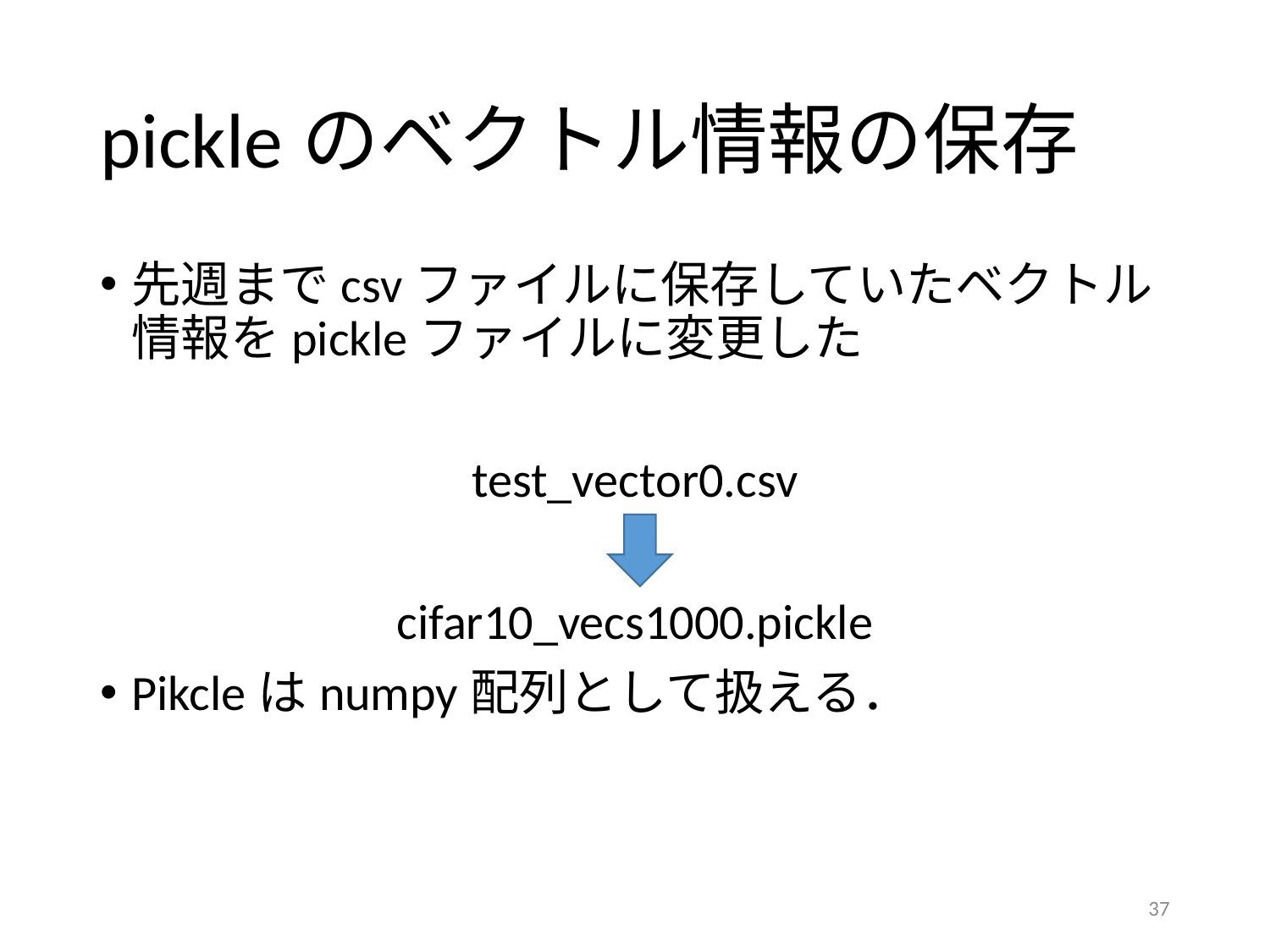

# pickleのベクトル情報の保存
先週までcsvファイルに保存していたベクトル情報をpickleファイルに変更した

test_vector0.csv

cifar10_vecs1000.pickle
Pikcleはnumpy配列として扱える．

37